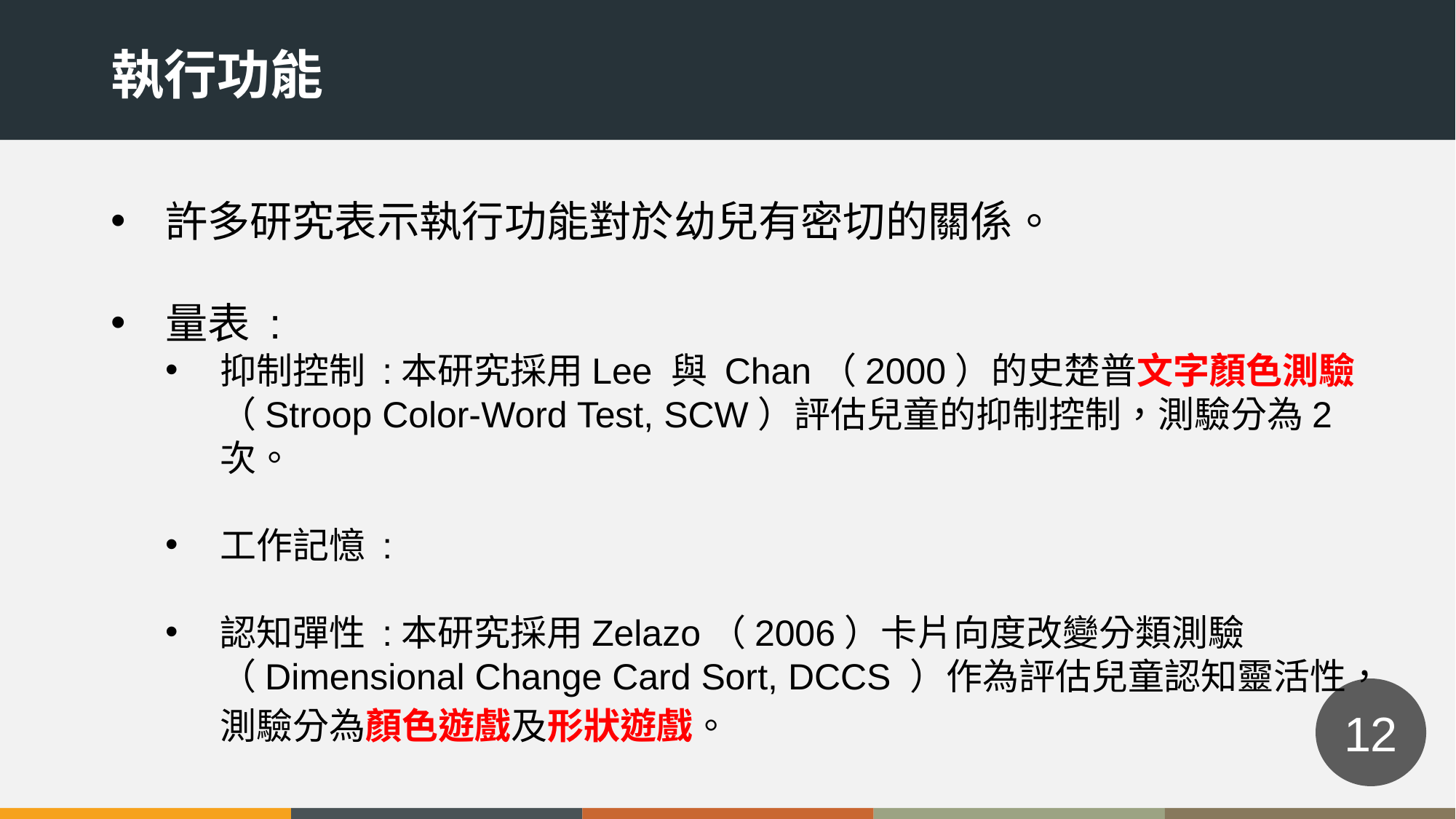

執行功能
許多研究表示執行功能對於幼兒有密切的關係。

量表 :
抑制控制 :本研究採用Lee 與 Chan（2000）的史楚普文字顏色測驗（Stroop Color-Word Test, SCW）評估兒童的抑制控制，測驗分為2次。

工作記憶 :

認知彈性 :本研究採用Zelazo（2006）卡片向度改變分類測驗（Dimensional Change Card Sort, DCCS ）作為評估兒童認知靈活性，測驗分為顏色遊戲及形狀遊戲。

12